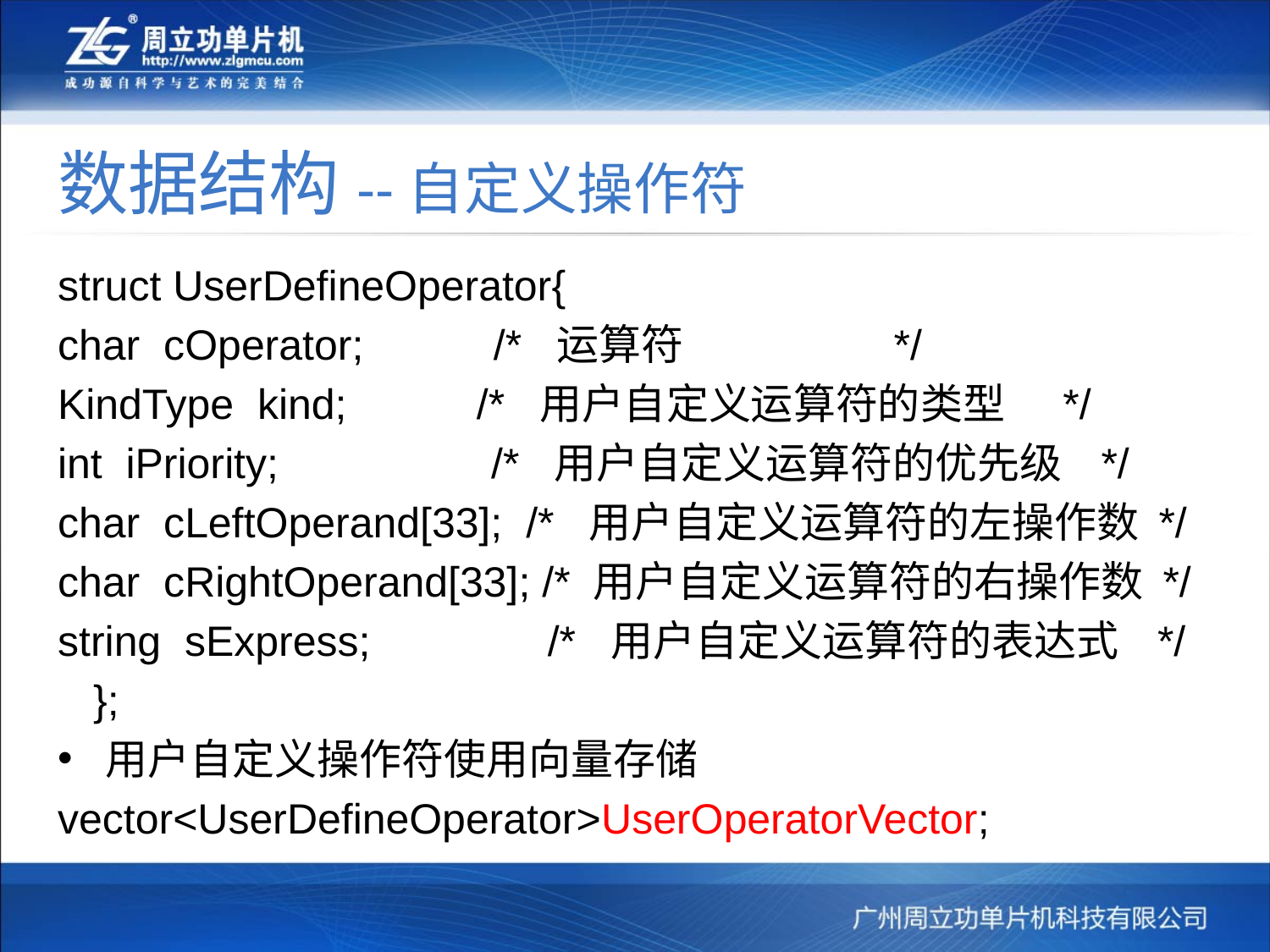

# 数据结构--自定义操作符
struct UserDefineOperator{
char  cOperator;           /*  运算符                     */
KindType  kind;           /*  用户自定义运算符的类型     */
int  iPriority;                  /*  用户自定义运算符的优先级   */
char  cLeftOperand[33];  /*  用户自定义运算符的左操作数 */
char  cRightOperand[33]; /* 用户自定义运算符的右操作数 */
string  sExpress;               /*  用户自定义运算符的表达式   */
   };
用户自定义操作符使用向量存储
vector<UserDefineOperator>UserOperatorVector;